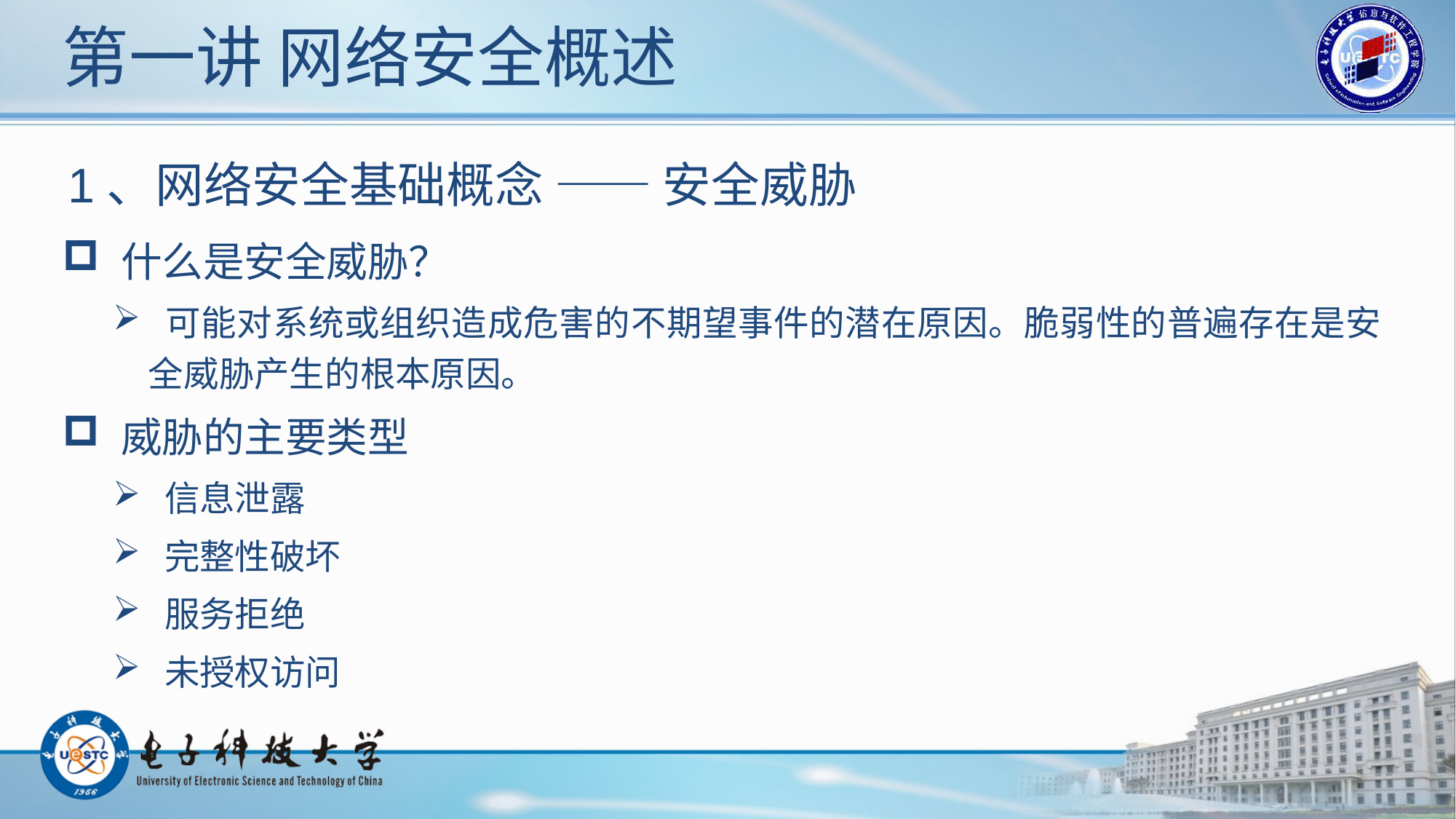

# 第一讲 网络安全概述
1、网络安全基础概念 —— 安全威胁
 什么是安全威胁？
 可能对系统或组织造成危害的不期望事件的潜在原因。脆弱性的普遍存在是安全威胁产生的根本原因。
 威胁的主要类型
 信息泄露
 完整性破坏
 服务拒绝
 未授权访问